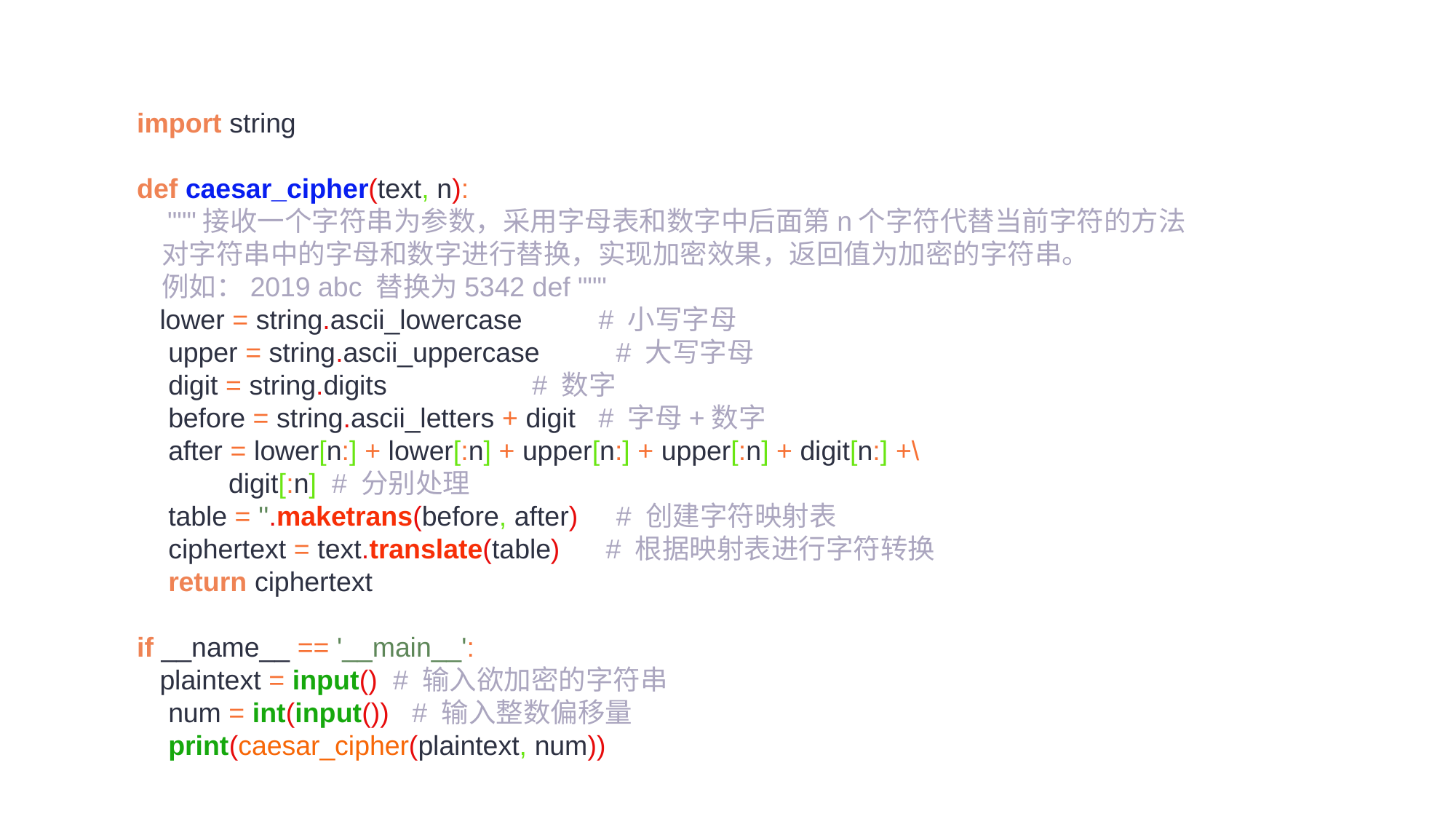

import string
def caesar_cipher(text, n):
    """接收一个字符串为参数，采用字母表和数字中后面第n个字符代替当前字符的方法
    对字符串中的字母和数字进行替换，实现加密效果，返回值为加密的字符串。
    例如：2019 abc 替换为5342 def """
   lower = string.ascii_lowercase          # 小写字母
    upper = string.ascii_uppercase          # 大写字母
    digit = string.digits                   # 数字
    before = string.ascii_letters + digit   # 字母+数字
    after = lower[n:] + lower[:n] + upper[n:] + upper[:n] + digit[n:] +\
            digit[:n]  # 分别处理
    table = ''.maketrans(before, after)     # 创建字符映射表
    ciphertext = text.translate(table)      # 根据映射表进行字符转换
    return ciphertext
if __name__ == '__main__':
   plaintext = input()  # 输入欲加密的字符串
    num = int(input())   # 输入整数偏移量
    print(caesar_cipher(plaintext, num))